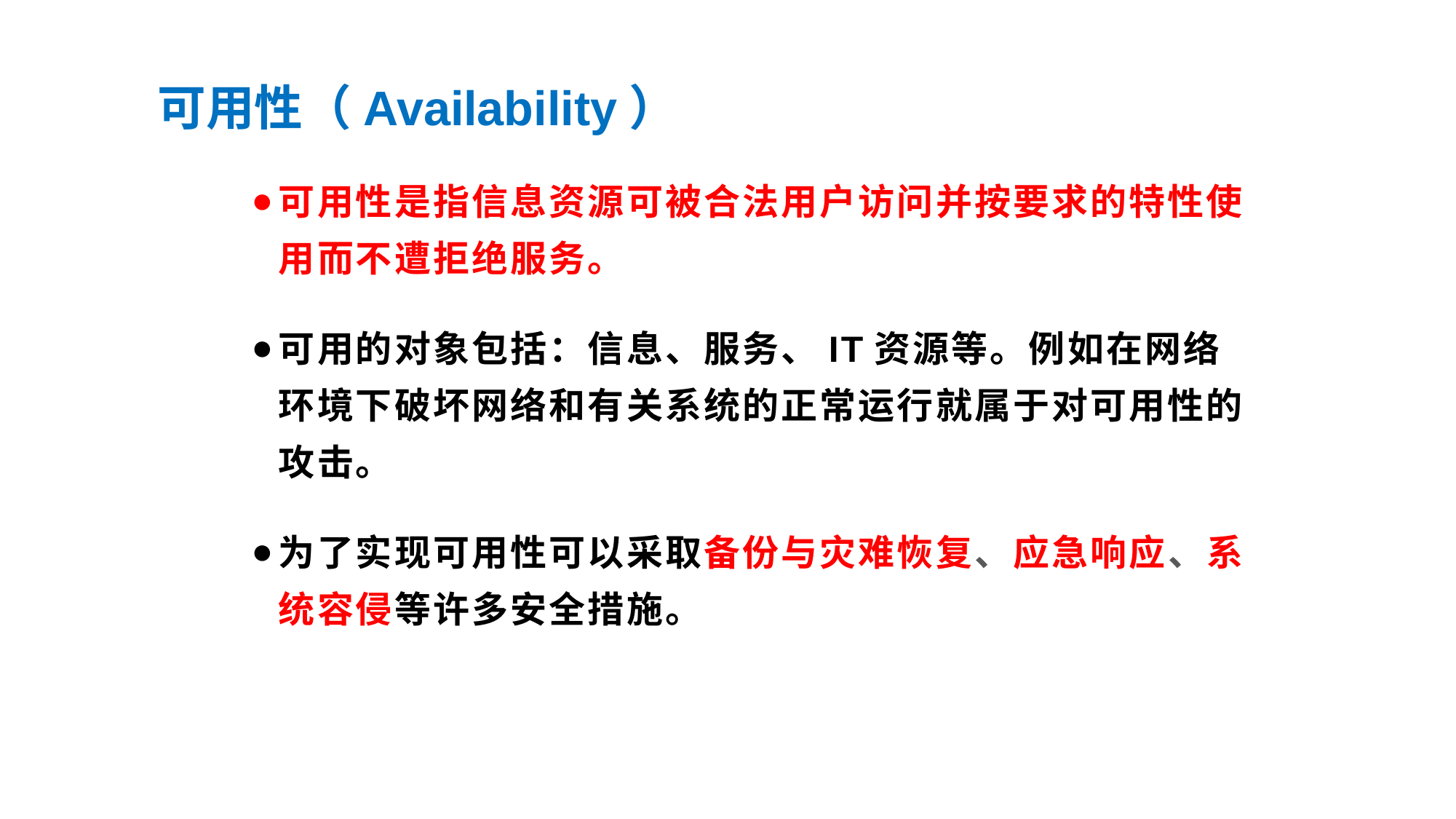

可用性（Availability）
可用性是指信息资源可被合法用户访问并按要求的特性使用而不遭拒绝服务。
可用的对象包括：信息、服务、IT资源等。例如在网络环境下破坏网络和有关系统的正常运行就属于对可用性的攻击。
为了实现可用性可以采取备份与灾难恢复、应急响应、系统容侵等许多安全措施。